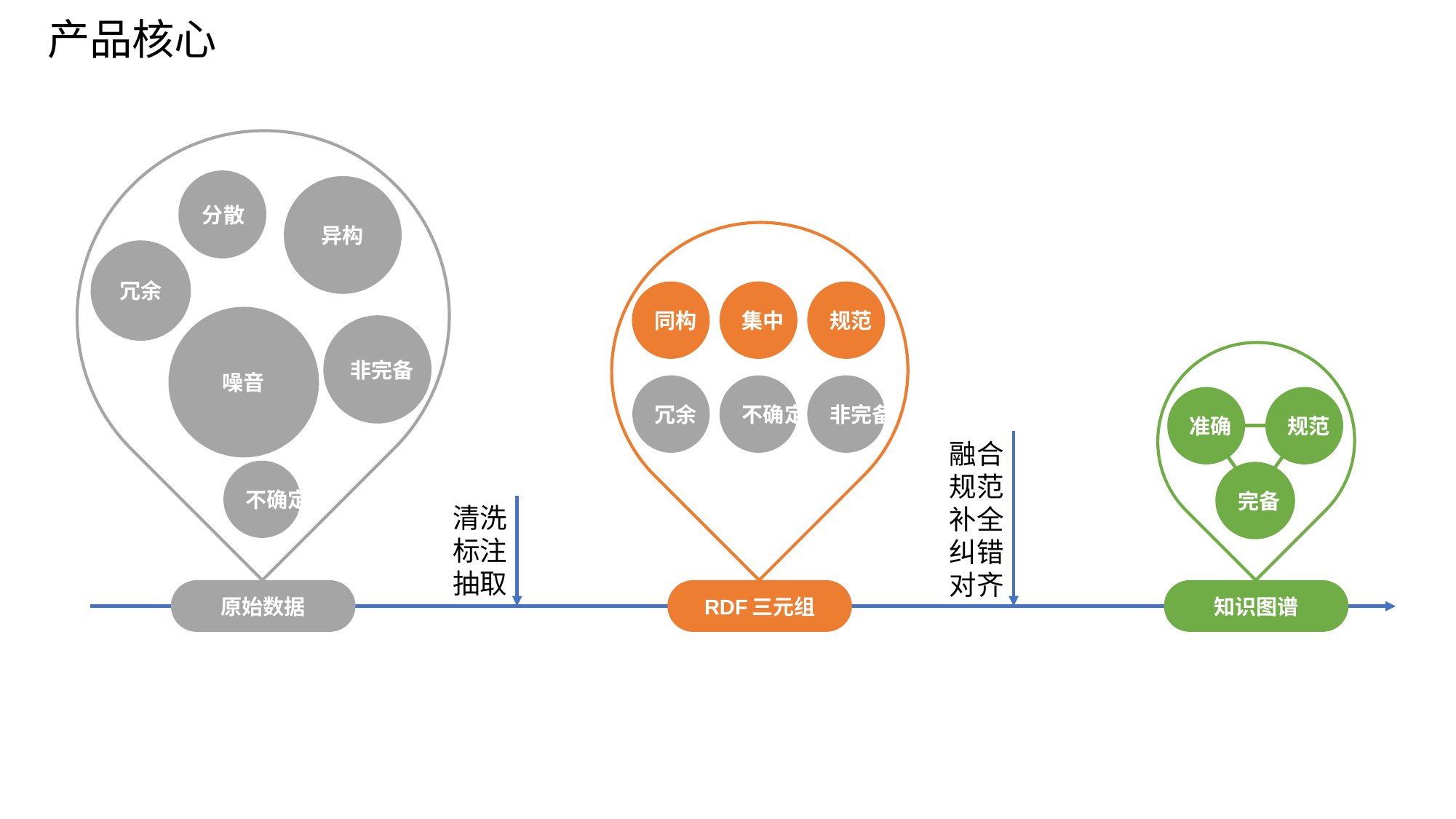

# 产品核心

分散
异构

冗余
同构
集中
规范
噪音
非完备

冗余
不确定
非完备
准确
规范
融合
规范
补全
纠错
对齐
不确定
完备
清洗
标注
抽取
原始数据
RDF三元组
知识图谱